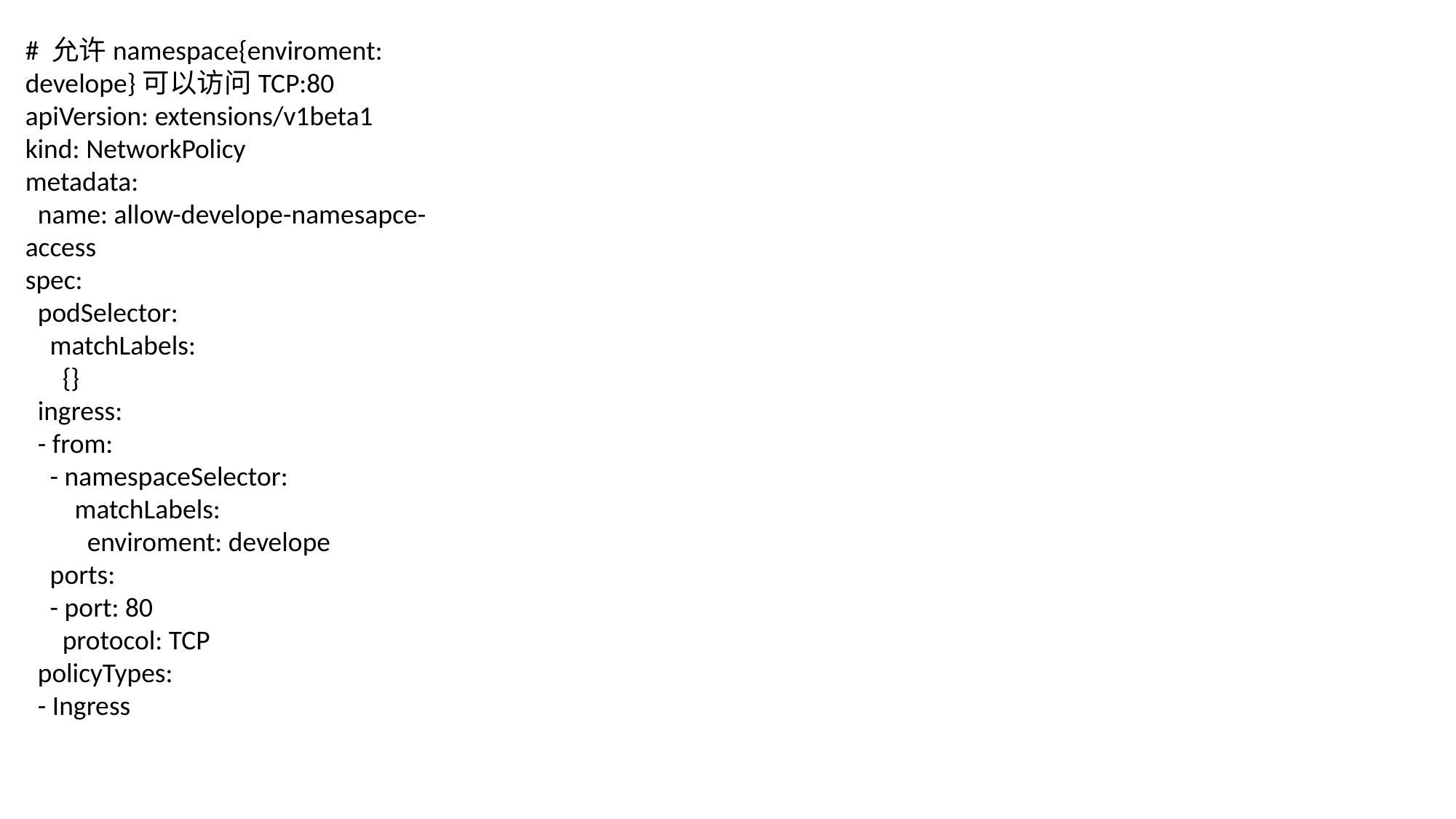

# 允许namespace{enviroment: develope}可以访问TCP:80
apiVersion: extensions/v1beta1
kind: NetworkPolicy
metadata:
  name: allow-develope-namesapce-access
spec:
  podSelector:
    matchLabels:
      {}
  ingress:
  - from:
    - namespaceSelector:
        matchLabels:
          enviroment: develope
    ports:
    - port: 80
      protocol: TCP
  policyTypes:
  - Ingress